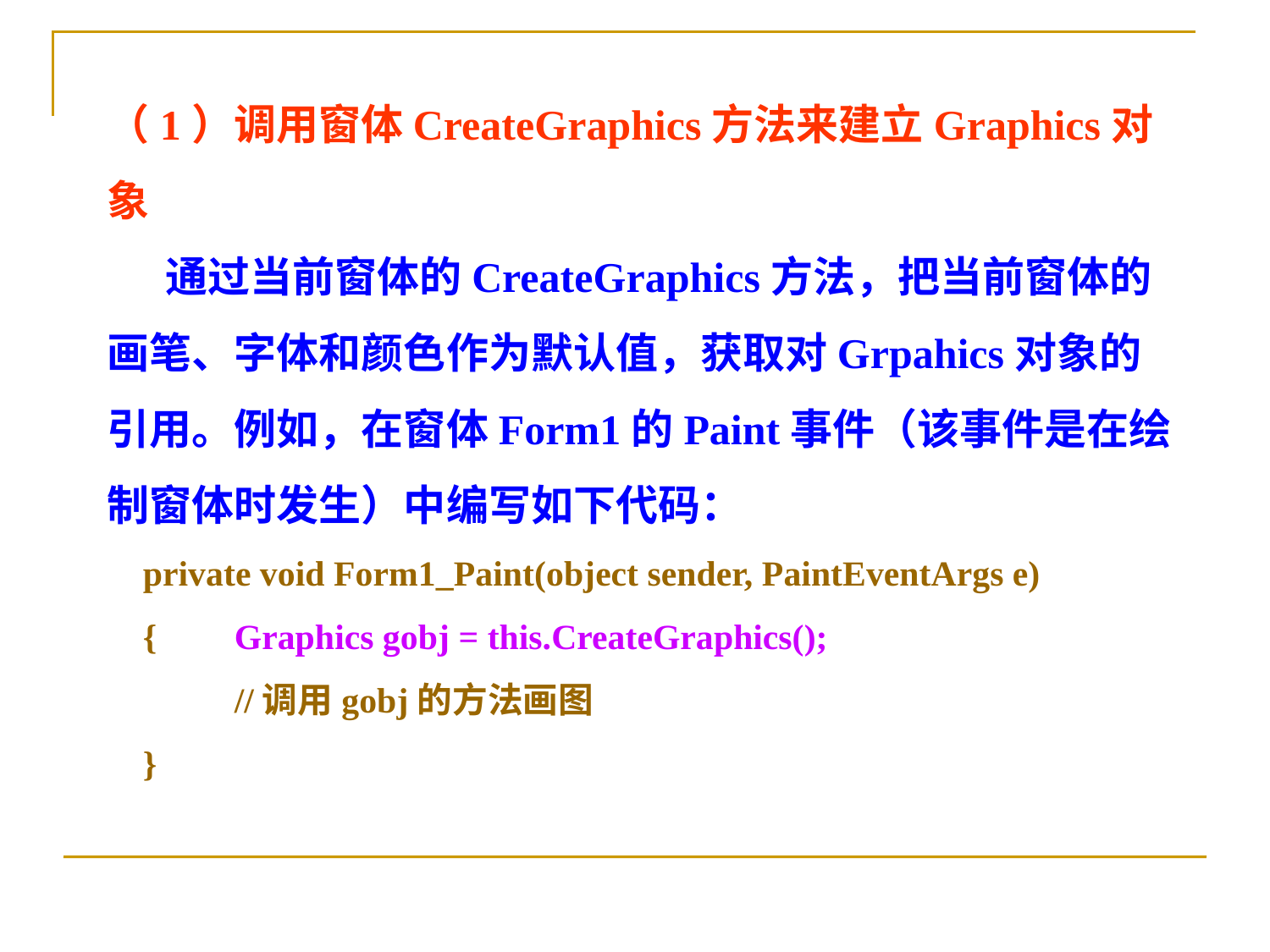

（1）调用窗体CreateGraphics方法来建立Graphics对象
     通过当前窗体的CreateGraphics方法，把当前窗体的画笔、字体和颜色作为默认值，获取对Grpahics对象的引用。例如，在窗体Form1的Paint事件（该事件是在绘制窗体时发生）中编写如下代码：
    private void Form1_Paint(object sender, PaintEventArgs e)
    {	Graphics gobj = this.CreateGraphics();
	//调用gobj的方法画图
    }